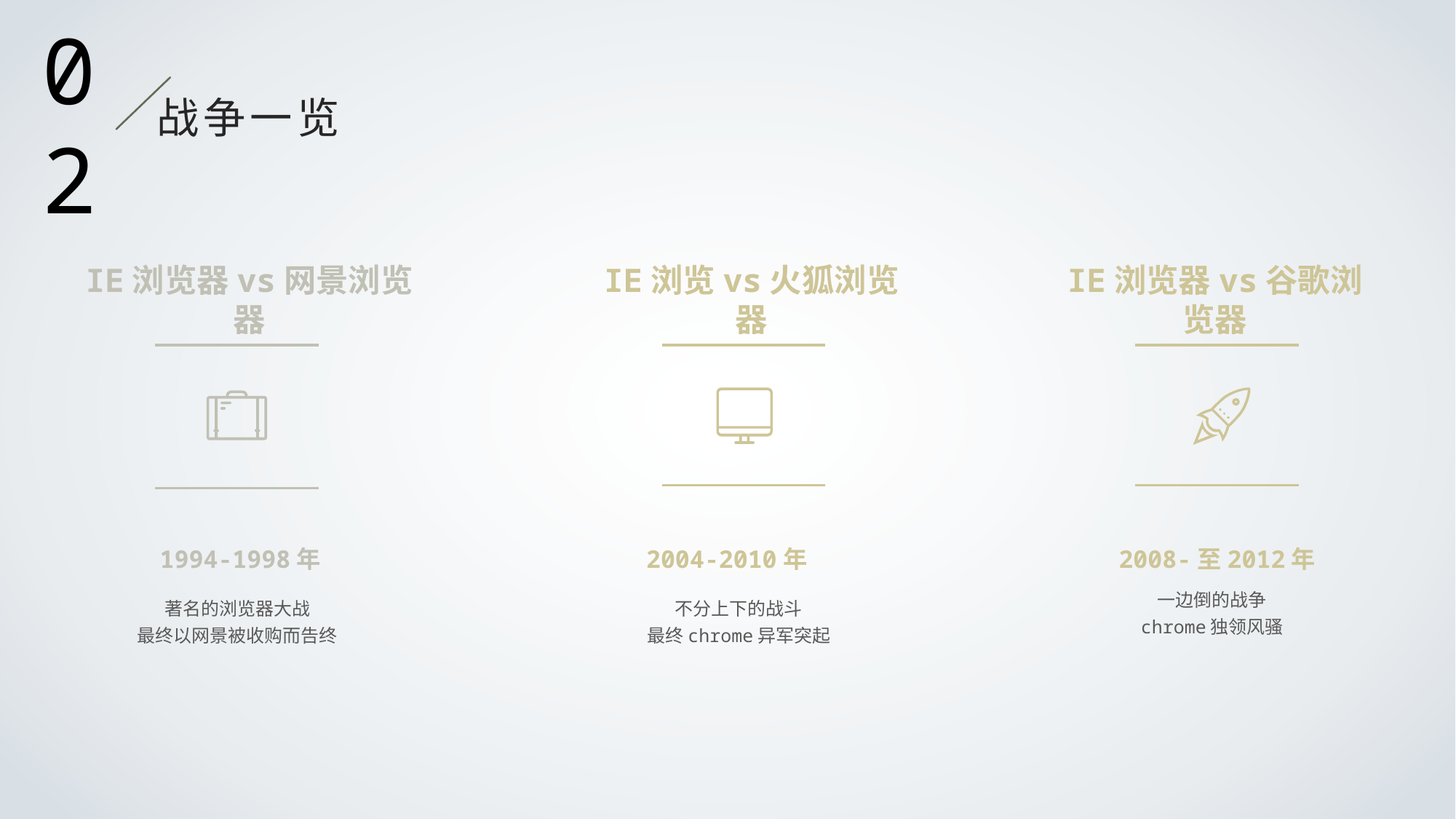

02
战争一览
IE浏览器vs网景浏览器
IE浏览vs火狐浏览器
IE浏览器vs谷歌浏览器

1994-1998年
2004-2010年
2008-至2012年
一边倒的战争
chrome独领风骚
著名的浏览器大战
最终以网景被收购而告终
不分上下的战斗
最终chrome异军突起